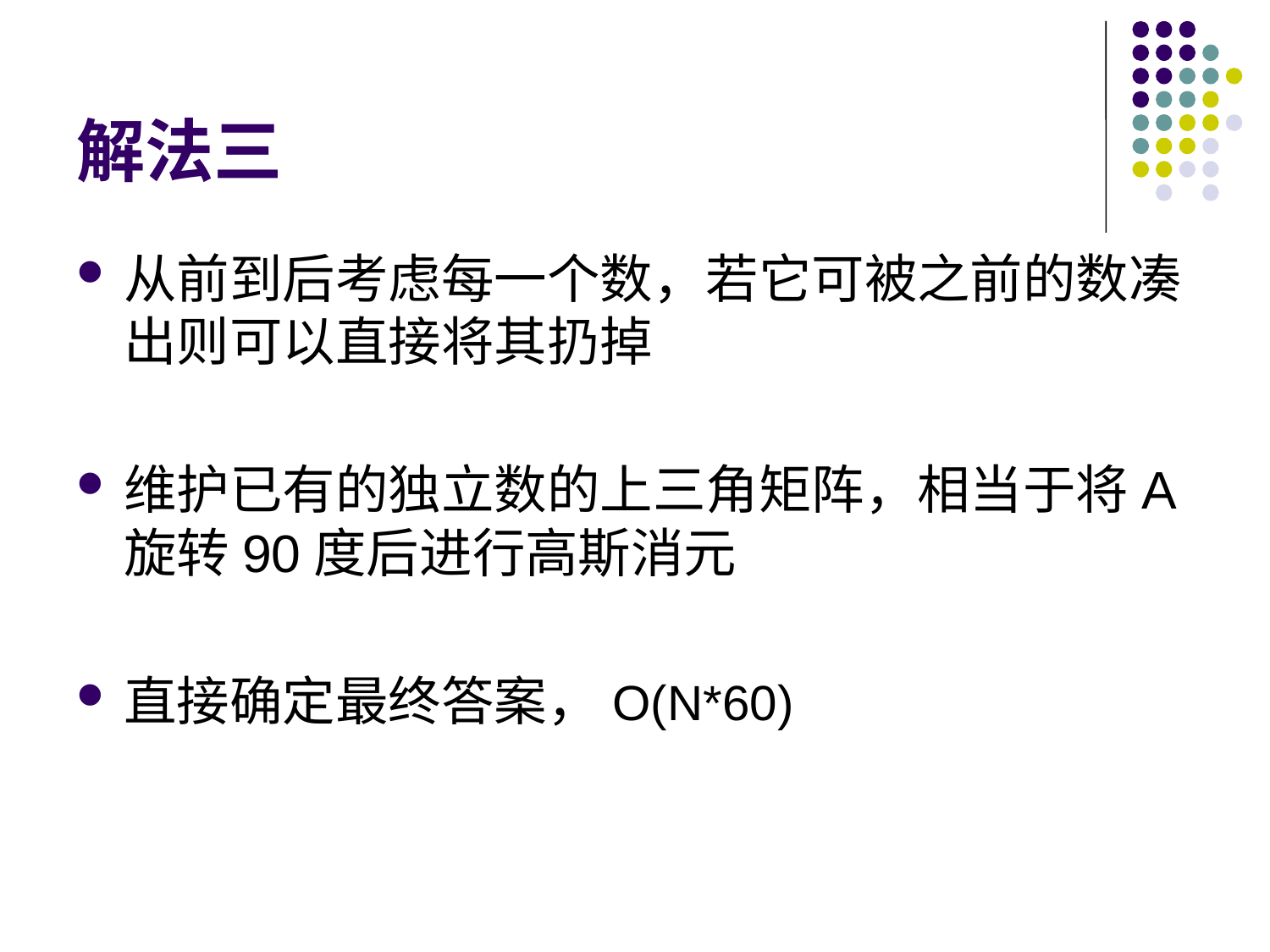

# 解法三
从前到后考虑每一个数，若它可被之前的数凑出则可以直接将其扔掉

维护已有的独立数的上三角矩阵，相当于将A旋转90度后进行高斯消元

直接确定最终答案，O(N*60)